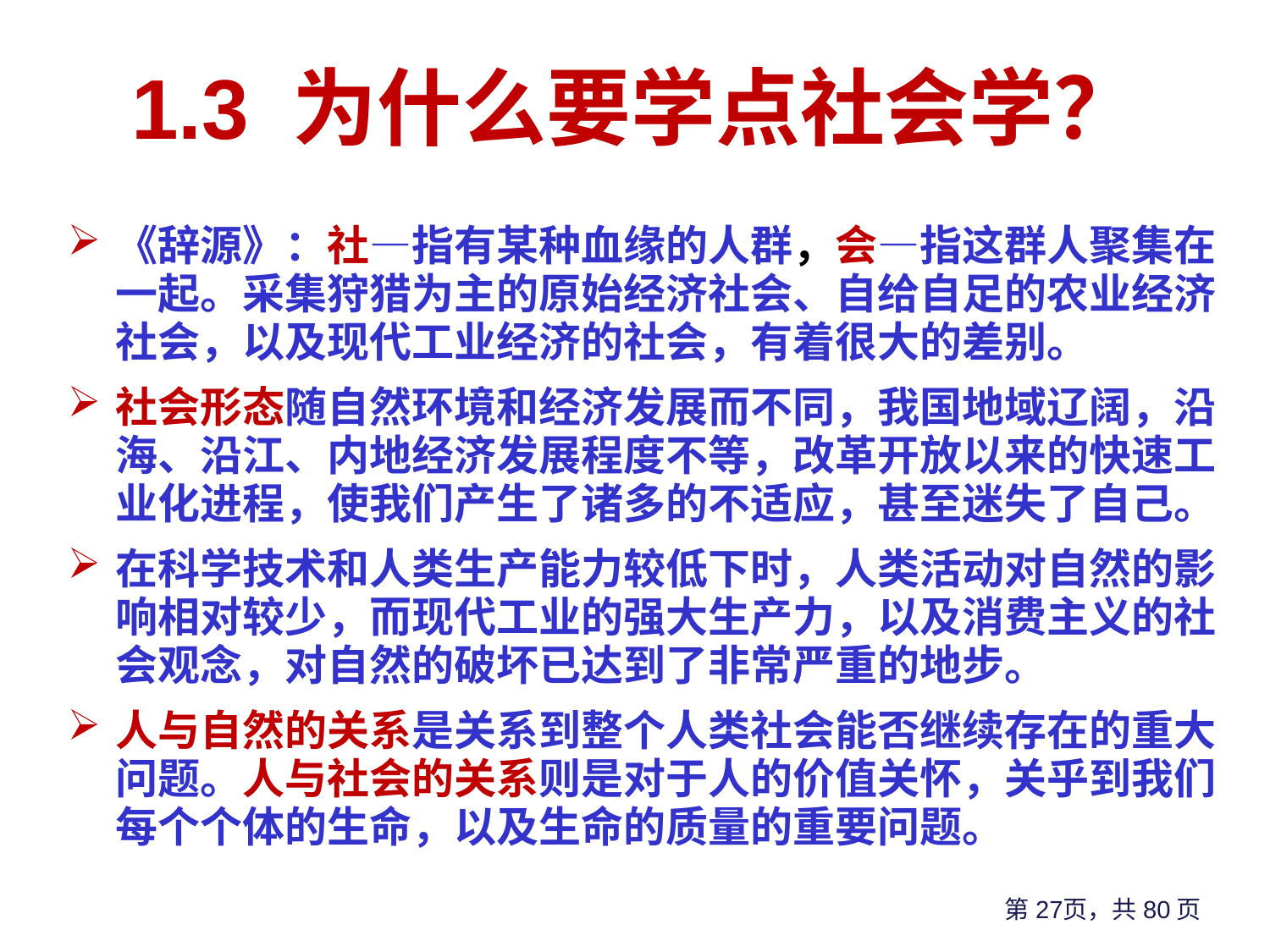

1.3 为什么要学点社会学？
《辞源》：社—指有某种血缘的人群，会—指这群人聚集在一起。采集狩猎为主的原始经济社会、自给自足的农业经济社会，以及现代工业经济的社会，有着很大的差别。
社会形态随自然环境和经济发展而不同，我国地域辽阔，沿海、沿江、内地经济发展程度不等，改革开放以来的快速工业化进程，使我们产生了诸多的不适应，甚至迷失了自己。
在科学技术和人类生产能力较低下时，人类活动对自然的影响相对较少，而现代工业的强大生产力，以及消费主义的社会观念，对自然的破坏已达到了非常严重的地步。
人与自然的关系是关系到整个人类社会能否继续存在的重大问题。人与社会的关系则是对于人的价值关怀，关乎到我们每个个体的生命，以及生命的质量的重要问题。
第27页，共80页